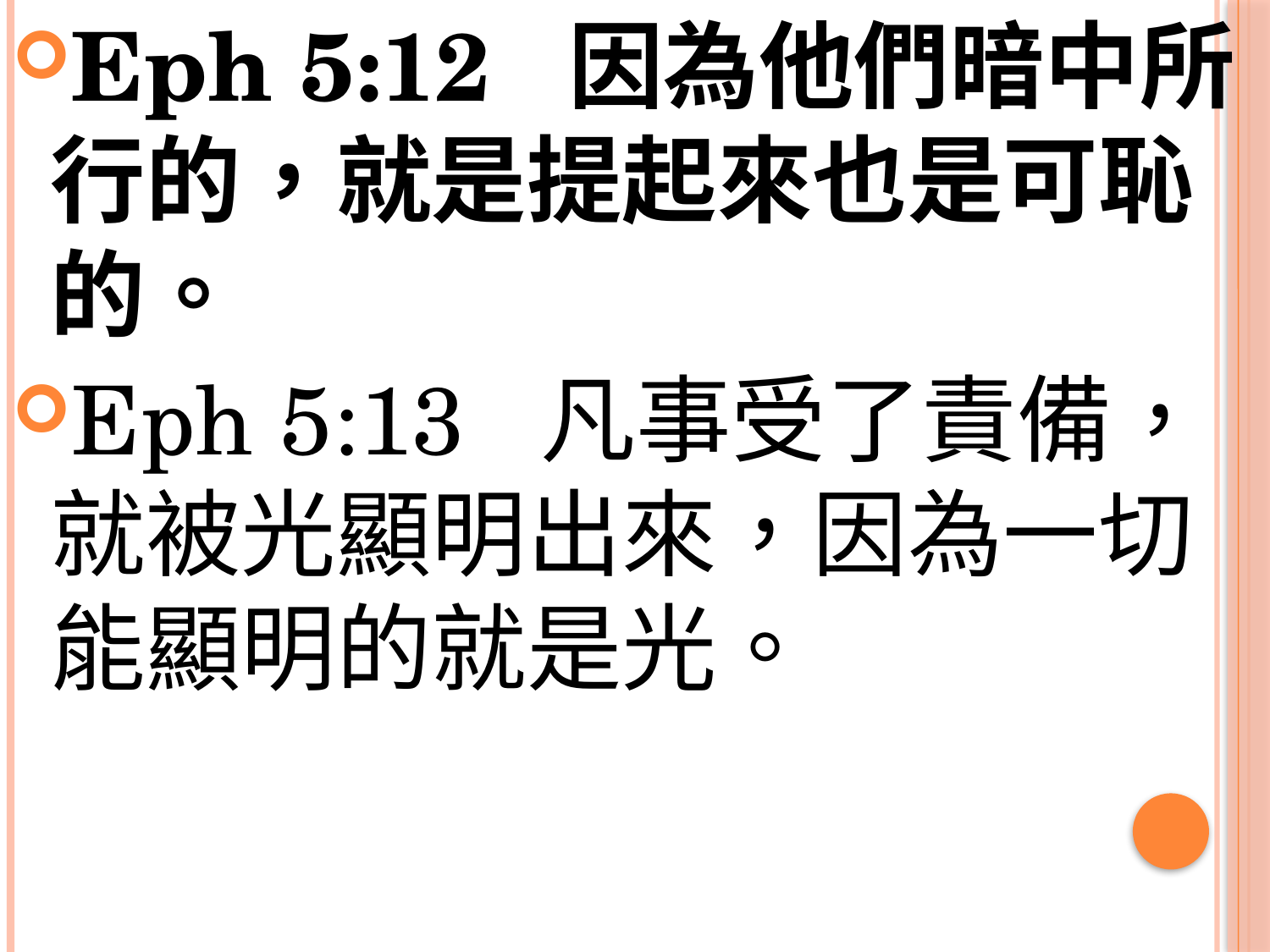

Eph 5:12  因為他們暗中所行的，就是提起來也是可恥的。
Eph 5:13  凡事受了責備，就被光顯明出來，因為一切能顯明的就是光。